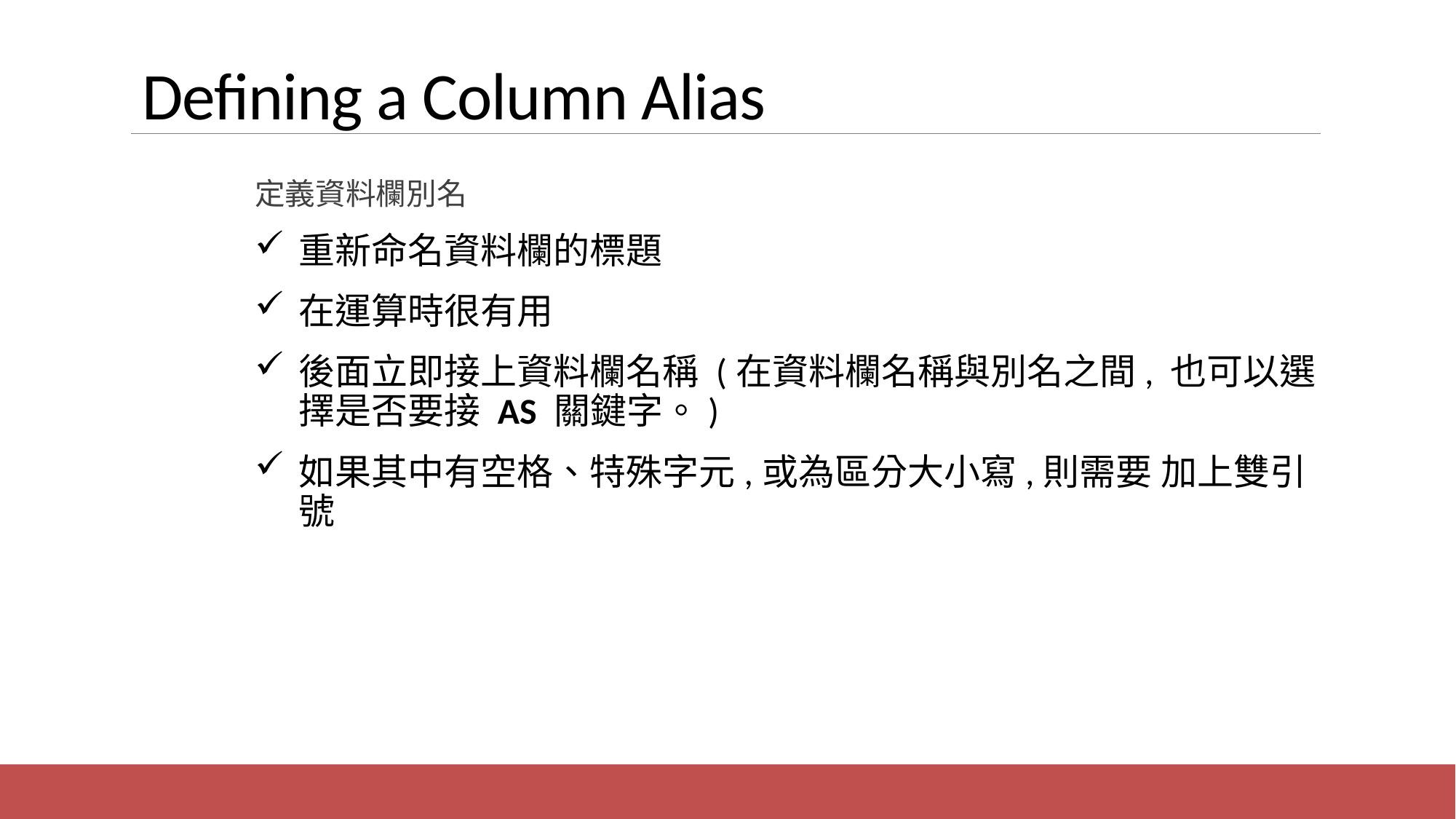

# Defining a Column Alias
定義資料欄別名
重新命名資料欄的標題
在運算時很有用
後面立即接上資料欄名稱 (在資料欄名稱與別名之間, 也可以選擇是否要接 AS 關鍵字。)
如果其中有空格、特殊字元,或為區分大小寫,則需要 加上雙引號